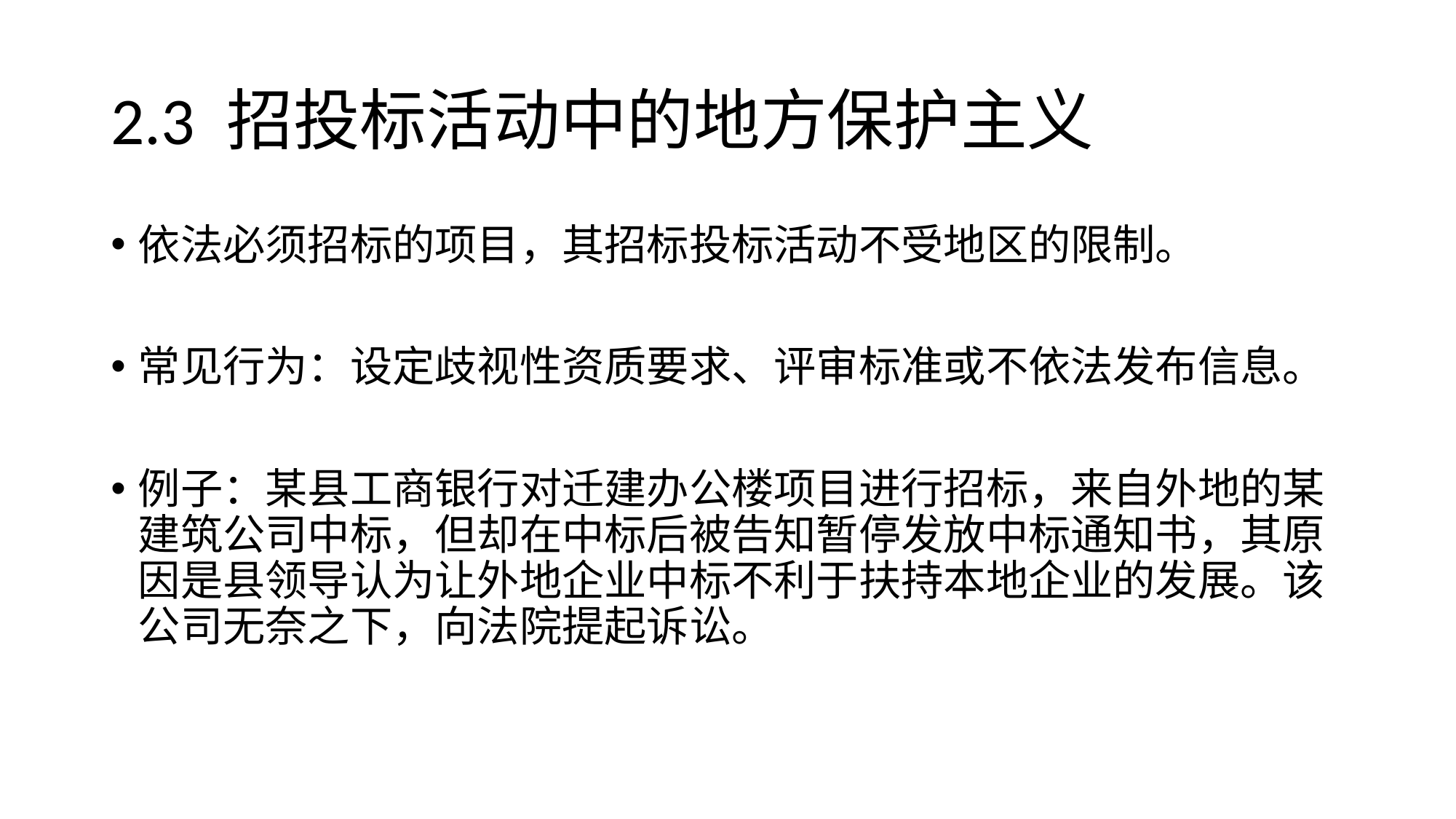

# 2.3 招投标活动中的地方保护主义
依法必须招标的项目，其招标投标活动不受地区的限制。

常见行为：设定歧视性资质要求、评审标准或不依法发布信息。

例子：某县工商银行对迁建办公楼项目进行招标，来自外地的某建筑公司中标，但却在中标后被告知暂停发放中标通知书，其原因是县领导认为让外地企业中标不利于扶持本地企业的发展。该公司无奈之下，向法院提起诉讼。